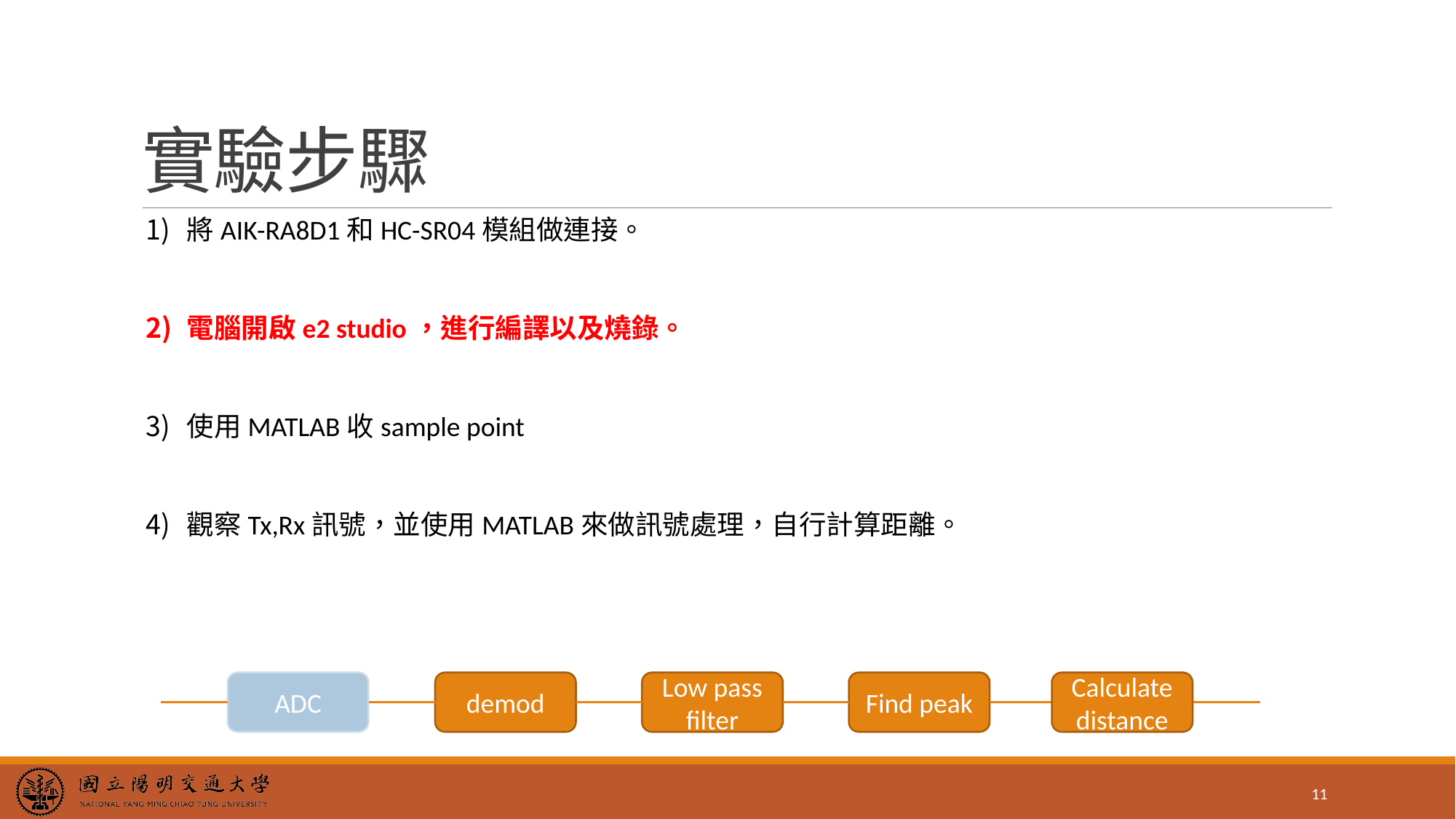

# 實驗步驟
將AIK-RA8D1和HC-SR04模組做連接。

電腦開啟e2 studio，進行編譯以及燒錄。

使用MATLAB收sample point

觀察Tx,Rx訊號，並使用MATLAB來做訊號處理，自行計算距離。

demod
Low pass filter
Find peak
ADC
Calculate
distance
11